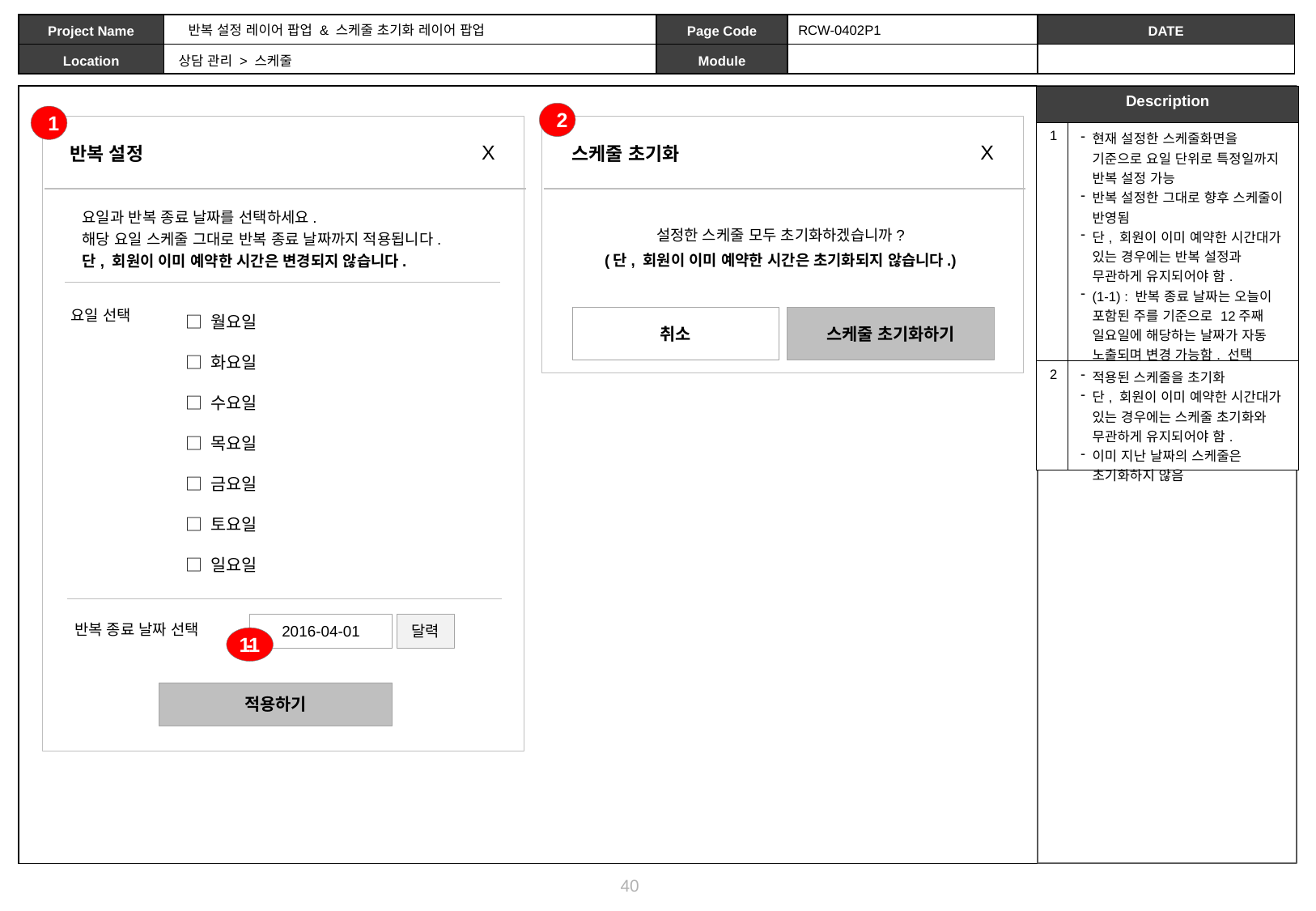

반복 설정 레이어 팝업 & 스케줄 초기화 레이어 팝업
RCW-0402P1
상담 관리 > 스케줄
| Description |  |
| --- | --- |
| 1 | 현재 설정한 스케줄화면을 기준으로 요일 단위로 특정일까지 반복 설정 가능 반복 설정한 그대로 향후 스케줄이 반영됨 단, 회원이 이미 예약한 시간대가 있는 경우에는 반복 설정과 무관하게 유지되어야 함. (1-1) : 반복 종료 날짜는 오늘이 포함된 주를 기준으로 12주째 일요일에 해당하는 날짜가 자동 노출되며 변경 가능함. 선택 가능한 최대 날짜도 12주 차 일요일에 해당하는 날짜임 |
| 2 | 적용된 스케줄을 초기화 단, 회원이 이미 예약한 시간대가 있는 경우에는 스케줄 초기화와 무관하게 유지되어야 함. 이미 지난 날짜의 스케줄은 초기화하지 않음 |
2
1

X
반복 설정
요일과 반복 종료 날짜를 선택하세요.
해당 요일 스케줄 그대로 반복 종료 날짜까지 적용됩니다.
단, 회원이 이미 예약한 시간은 변경되지 않습니다.
□ 월요일
□ 화요일
□ 수요일
□ 목요일
□ 금요일
□ 토요일
□ 일요일
요일 선택
반복 종료 날짜 선택
2016-04-01
달력
적용하기

X
스케줄 초기화
설정한 스케줄 모두 초기화하겠습니까?
(단, 회원이 이미 예약한 시간은 초기화되지 않습니다.)
취소
스케줄 초기화하기
1-1
40